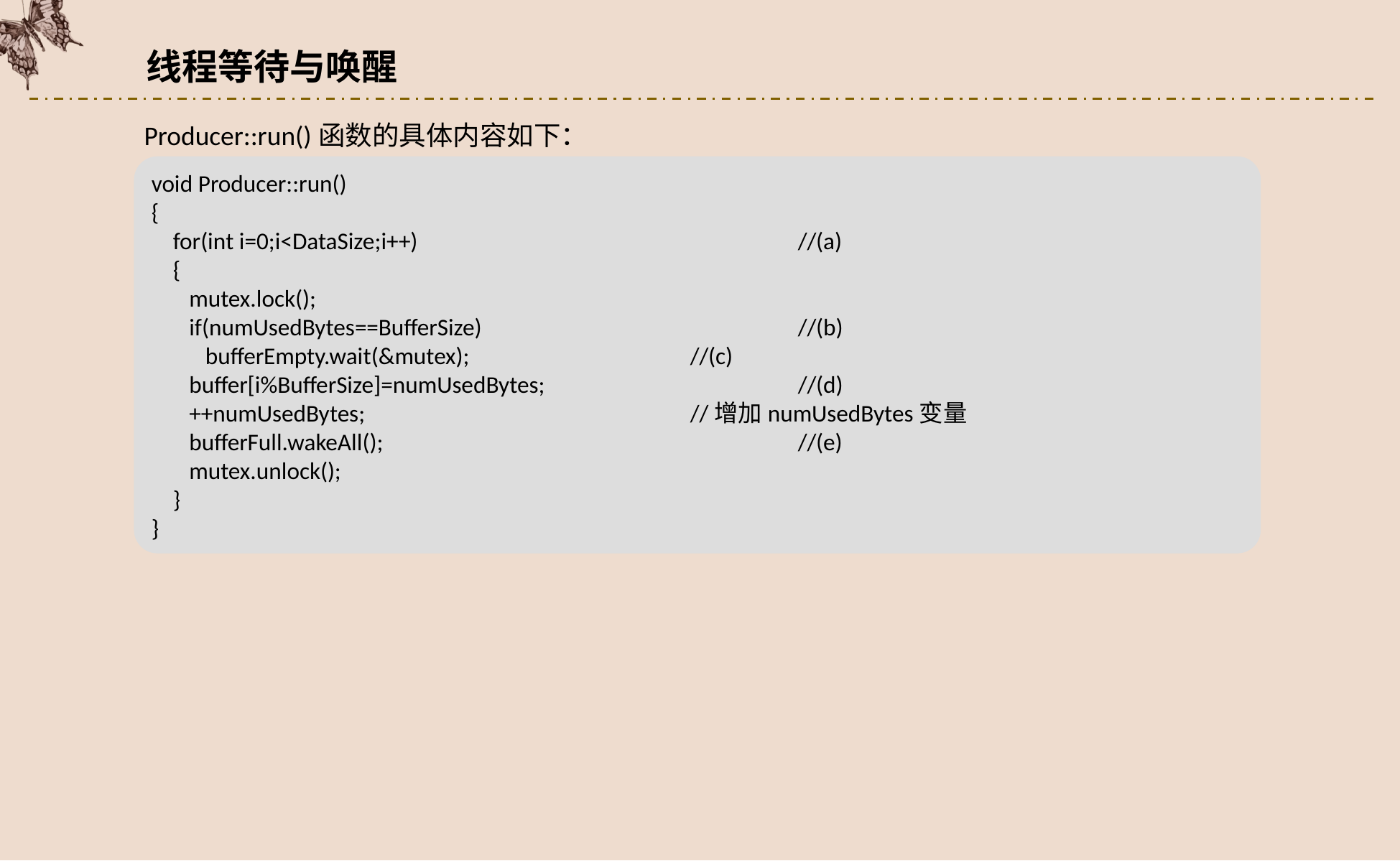

线程等待与唤醒
Producer::run()函数的具体内容如下：
void Producer::run()
{
    for(int i=0;i<DataSize;i++)				//(a)
    {
       mutex.lock();
       if(numUsedBytes==BufferSize)			//(b)
          bufferEmpty.wait(&mutex);			//(c)
       buffer[i%BufferSize]=numUsedBytes;			//(d)
       ++numUsedBytes;				//增加numUsedBytes变量
       bufferFull.wakeAll();				//(e)
       mutex.unlock();
    }
}